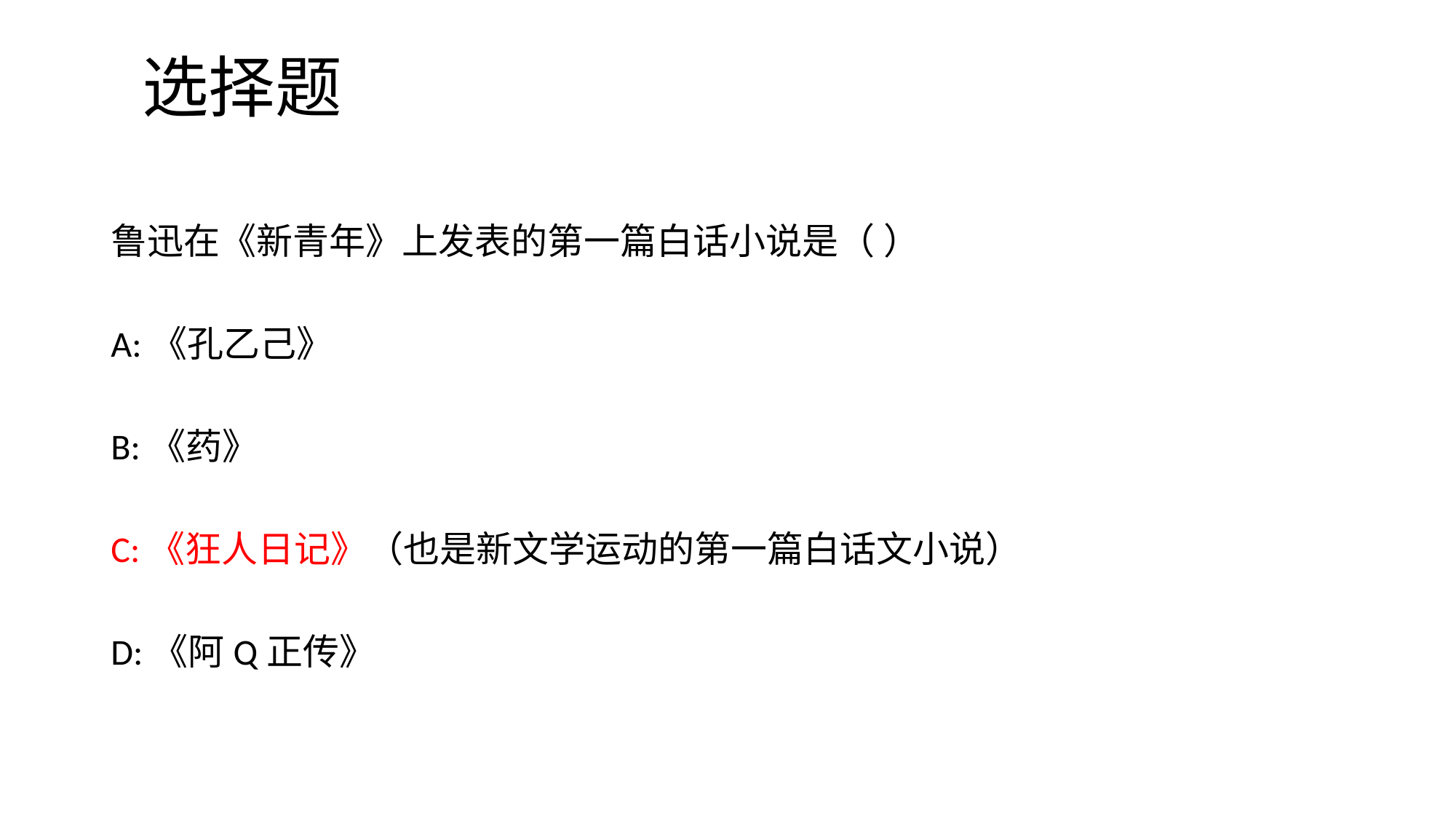

# 选择题
鲁迅在《新青年》上发表的第一篇白话小说是（ ）
A:《孔乙己》
B:《药》
C:《狂人日记》（也是新文学运动的第一篇白话文小说）
D:《阿Q正传》